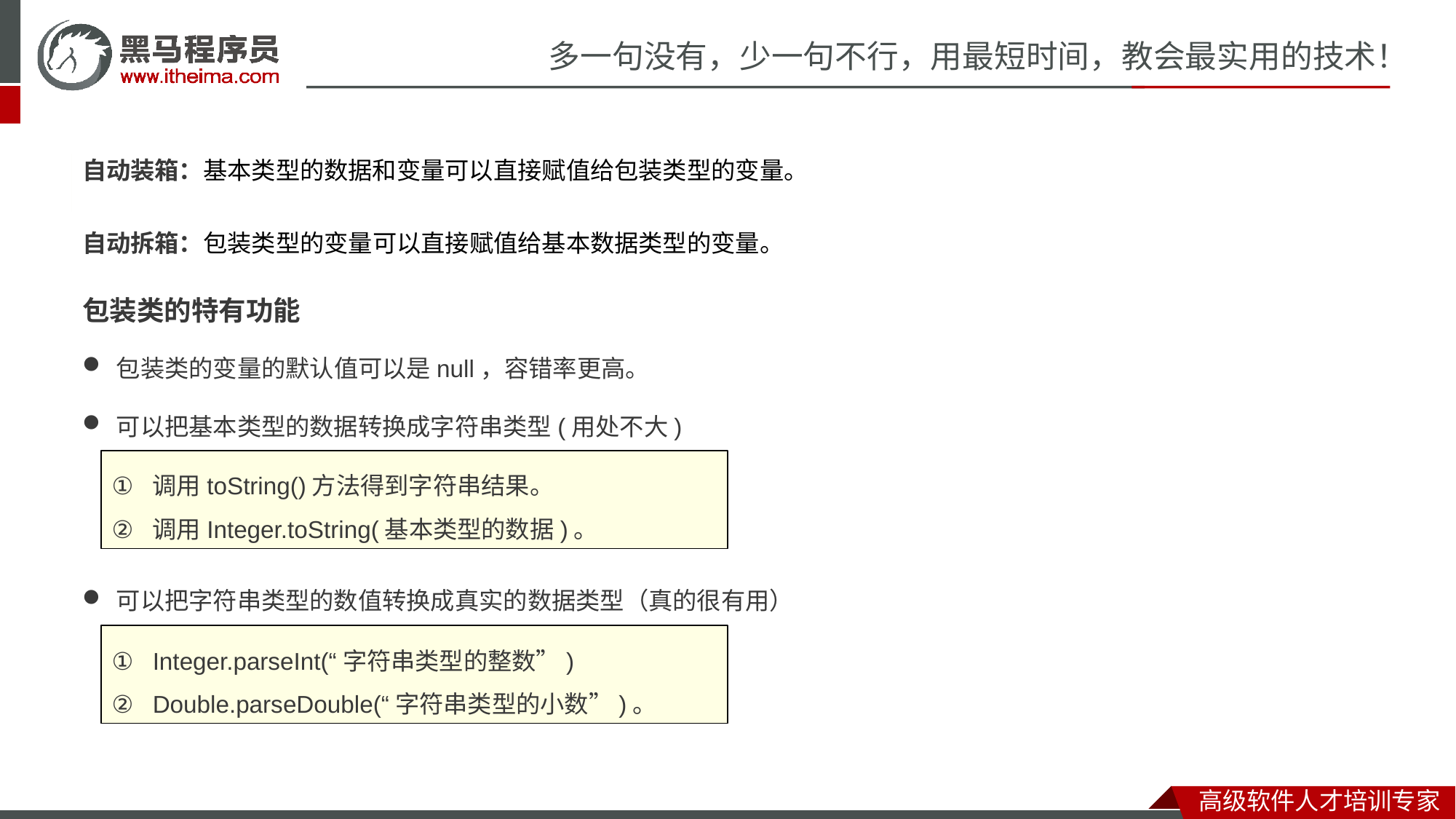

自动装箱：基本类型的数据和变量可以直接赋值给包装类型的变量。

自动拆箱：包装类型的变量可以直接赋值给基本数据类型的变量。
包装类的特有功能
包装类的变量的默认值可以是null，容错率更高。
可以把基本类型的数据转换成字符串类型(用处不大)

可以把字符串类型的数值转换成真实的数据类型（真的很有用）

调用toString()方法得到字符串结果。
调用Integer.toString(基本类型的数据)。
Integer.parseInt(“字符串类型的整数”)
Double.parseDouble(“字符串类型的小数”)。